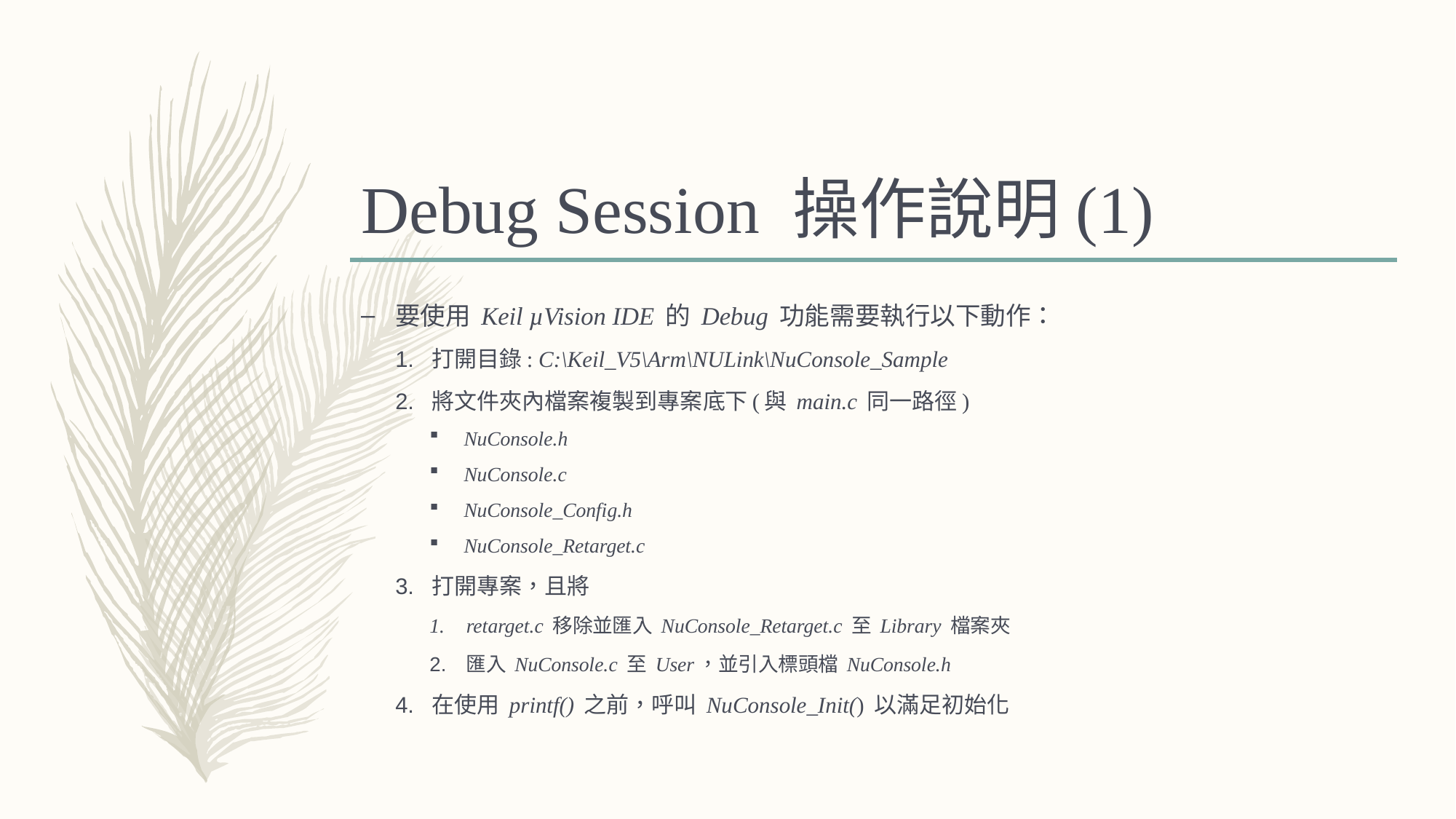

# Debug Session 操作說明(1)
要使用 Keil µVision IDE 的 Debug 功能需要執行以下動作：
打開目錄: C:\Keil_V5\Arm\NULink\NuConsole_Sample
將文件夾內檔案複製到專案底下(與 main.c 同一路徑)
NuConsole.h
NuConsole.c
NuConsole_Config.h
NuConsole_Retarget.c
打開專案，且將
retarget.c 移除並匯入 NuConsole_Retarget.c 至 Library 檔案夾
匯入 NuConsole.c 至 User，並引入標頭檔 NuConsole.h
在使用 printf() 之前，呼叫 NuConsole_Init() 以滿足初始化